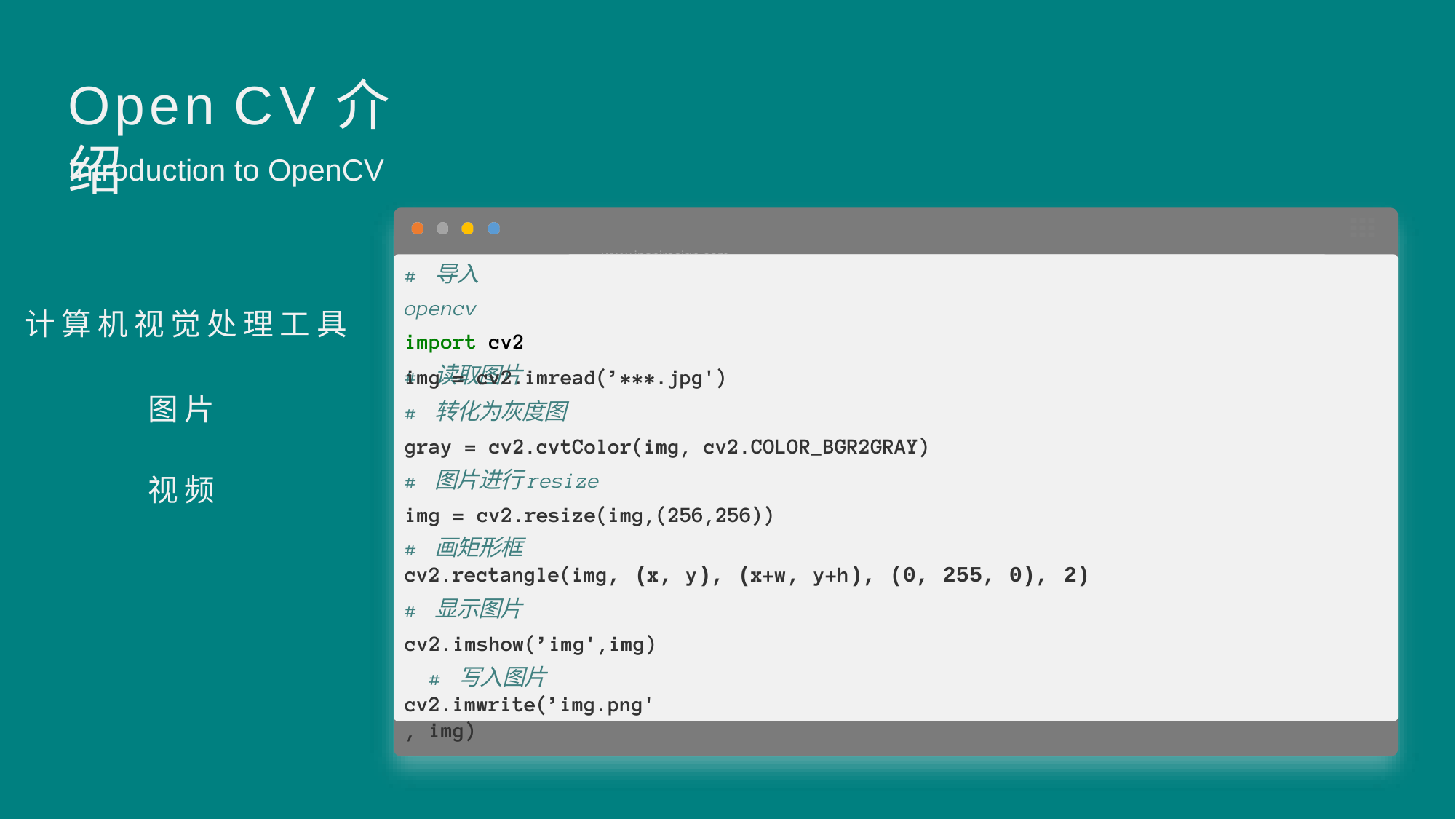

# Open CV介绍
Introduction to OpenCV

www.inspirasign.com
# 导入opencv  import cv2  # 读取图片

计算机视觉处理工具
img = cv2.imread(’***.jpg')
# 转化为灰度图
gray = cv2.cvtColor(img, cv2.COLOR_BGR2GRAY)
# 图片进行resize
img = cv2.resize(img,(256,256))
# 画矩形框
cv2.rectangle(img, (x, y), (x+w, y+h), (0, 255, 0), 2)
# 显示图片 cv2.imshow(’img',img)   # 写入图片
cv2.imwrite(’img.png', img)
图片
视频